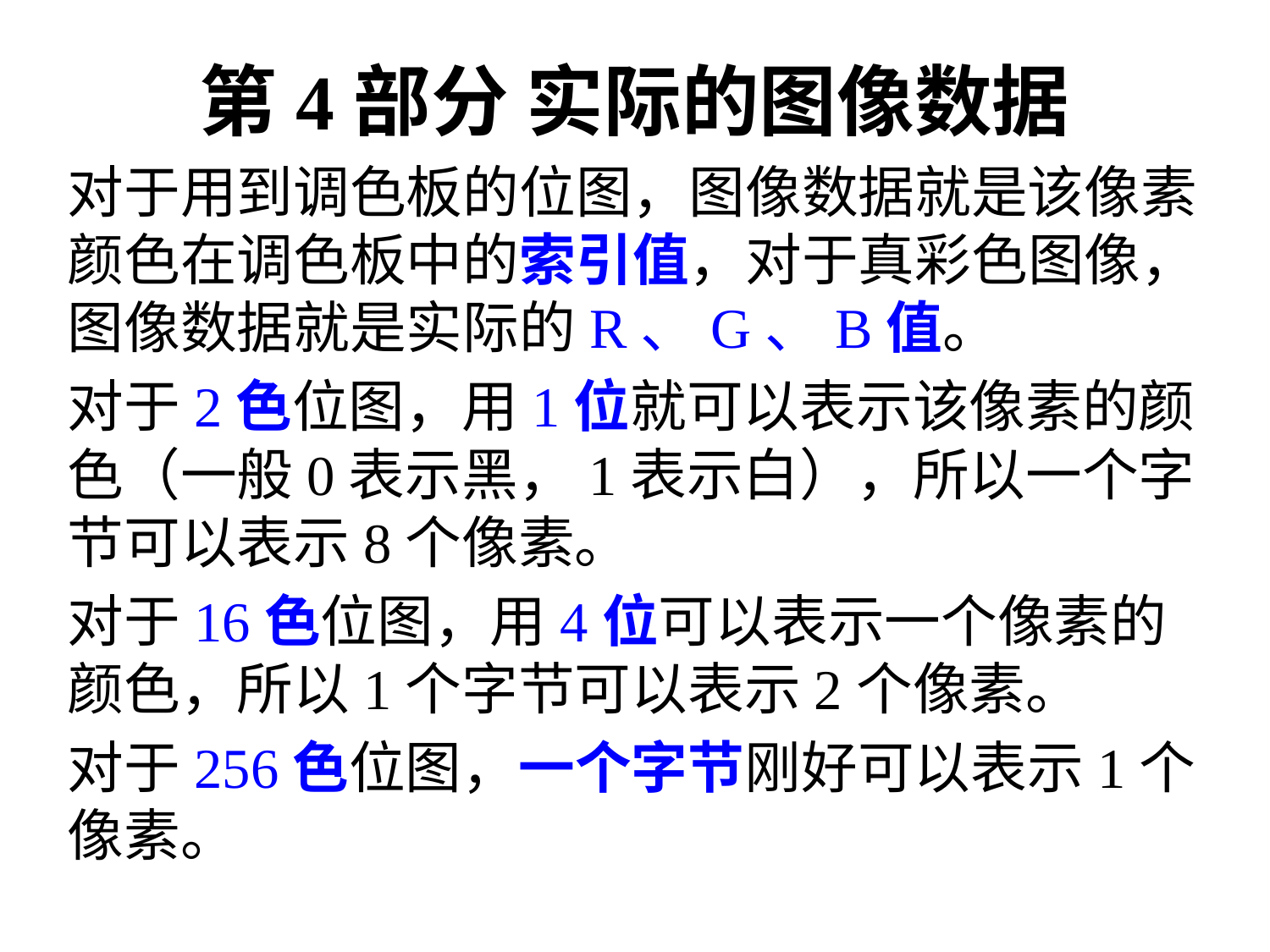

第4部分 实际的图像数据
对于用到调色板的位图，图像数据就是该像素颜色在调色板中的索引值，对于真彩色图像，图像数据就是实际的R、G、B值。
对于2色位图，用1位就可以表示该像素的颜色（一般0表示黑，1表示白），所以一个字节可以表示8个像素。
对于16色位图，用4位可以表示一个像素的颜色，所以1个字节可以表示2个像素。
对于256色位图，一个字节刚好可以表示1个像素。